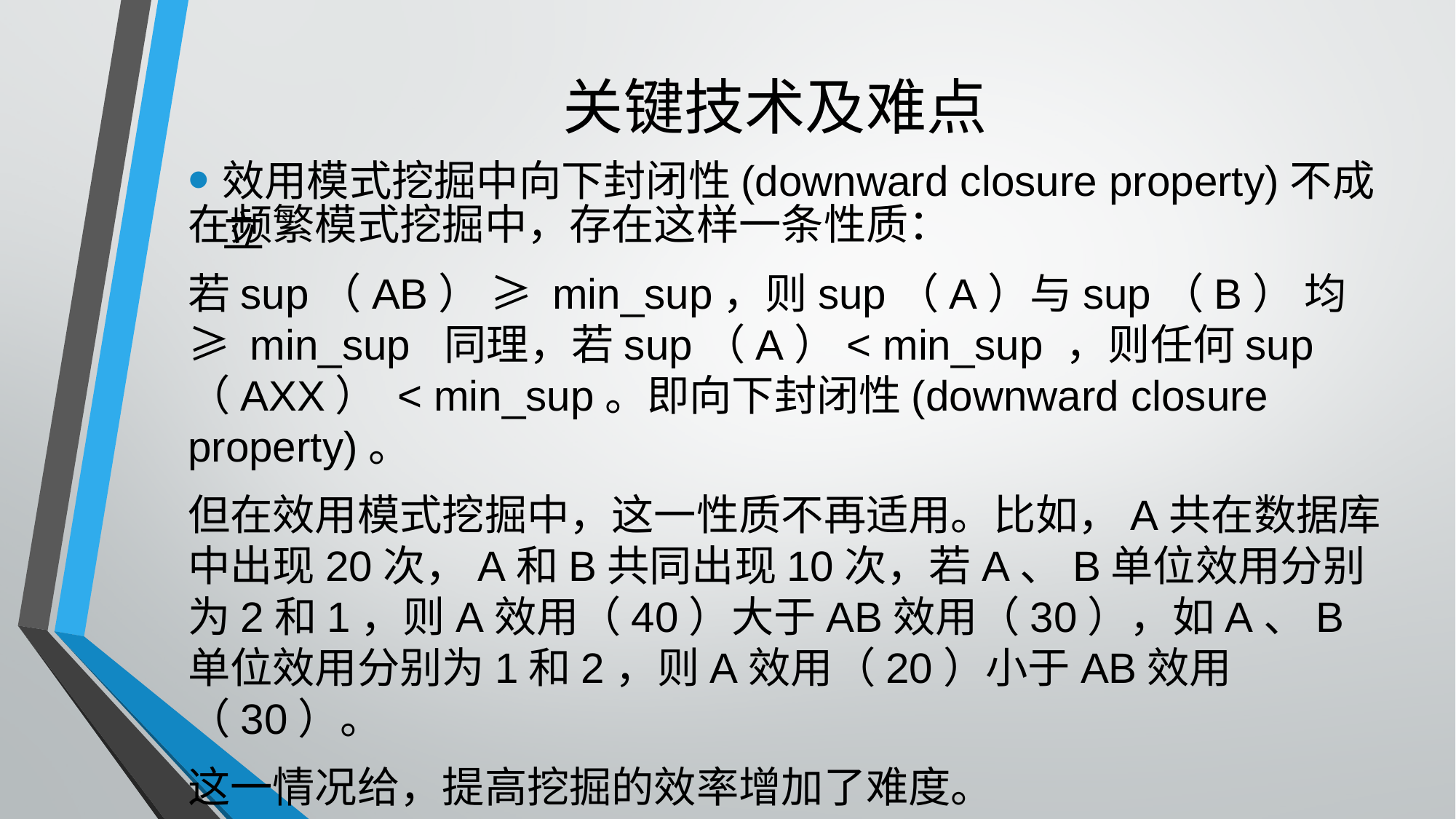

# 关键技术及难点
效用模式挖掘中向下封闭性(downward closure property)不成立
在频繁模式挖掘中，存在这样一条性质：
若sup（AB） ≥ min_sup，则sup（A）与sup（B） 均≥ min_sup  同理，若sup（A）< min_sup ，则任何sup（AXX） < min_sup。即向下封闭性(downward closure property)。
但在效用模式挖掘中，这一性质不再适用。比如，A共在数据库中出现20次，A和B共同出现10次，若A、B单位效用分别为2和1，则A效用（40）大于AB效用（30），如A、B单位效用分别为1和2，则A效用（20）小于AB效用（30）。
这一情况给，提高挖掘的效率增加了难度。